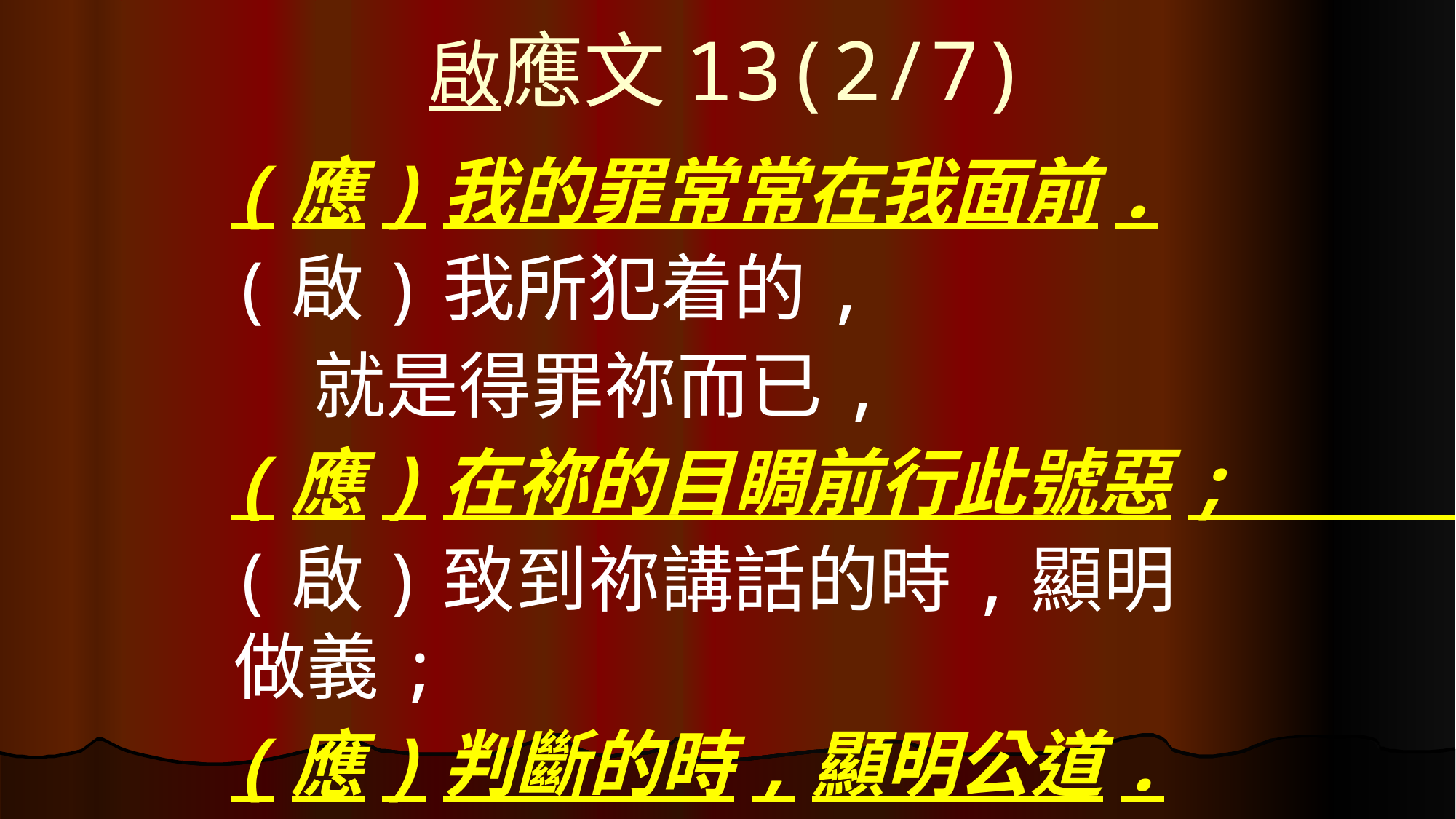

# 啟應文13(2/7)
(應)我的罪常常在我面前.
(啟)我所犯着的,
    就是得罪祢而已,
(應)在祢的目睭前行此號惡;
(啟)致到祢講話的時,顯明做義;
(應)判斷的時,顯明公道.